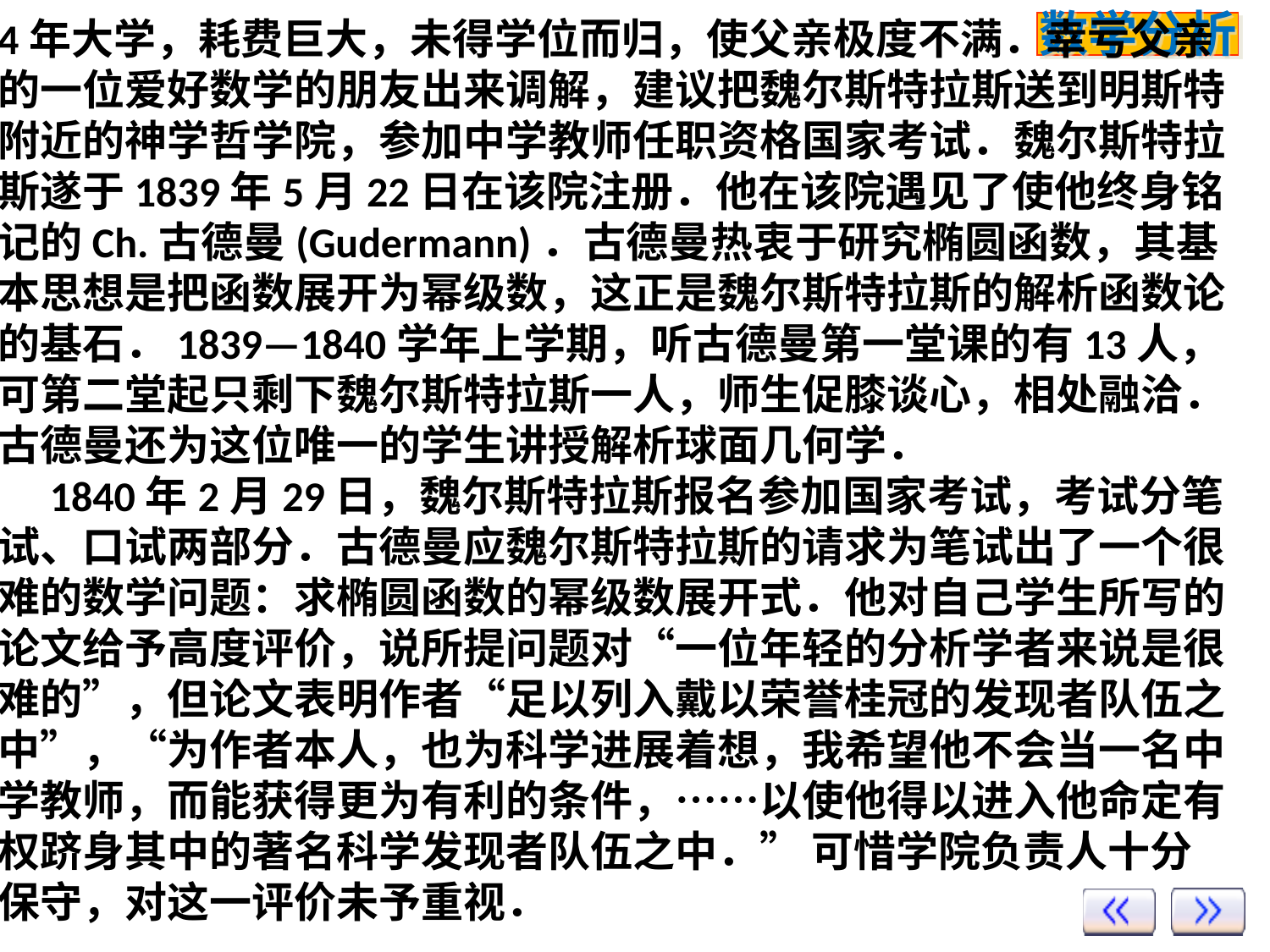

4年大学，耗费巨大，未得学位而归，使父亲极度不满．幸亏父亲的一位爱好数学的朋友出来调解，建议把魏尔斯特拉斯送到明斯特附近的神学哲学院，参加中学教师任职资格国家考试．魏尔斯特拉斯遂于1839年5月22日在该院注册．他在该院遇见了使他终身铭记的Ch.古德曼(Gudermann)．古德曼热衷于研究椭圆函数，其基本思想是把函数展开为幂级数，这正是魏尔斯特拉斯的解析函数论的基石．1839—1840学年上学期，听古德曼第一堂课的有13人，可第二堂起只剩下魏尔斯特拉斯一人，师生促膝谈心，相处融洽．古德曼还为这位唯一的学生讲授解析球面几何学．
　1840年2月29日，魏尔斯特拉斯报名参加国家考试，考试分笔试、口试两部分．古德曼应魏尔斯特拉斯的请求为笔试出了一个很难的数学问题：求椭圆函数的幂级数展开式．他对自己学生所写的论文给予高度评价，说所提问题对“一位年轻的分析学者来说是很难的”，但论文表明作者“足以列入戴以荣誉桂冠的发现者队伍之中”，“为作者本人，也为科学进展着想，我希望他不会当一名中学教师，而能获得更为有利的条件，……以使他得以进入他命定有权跻身其中的著名科学发现者队伍之中．” 可惜学院负责人十分保守，对这一评价未予重视．